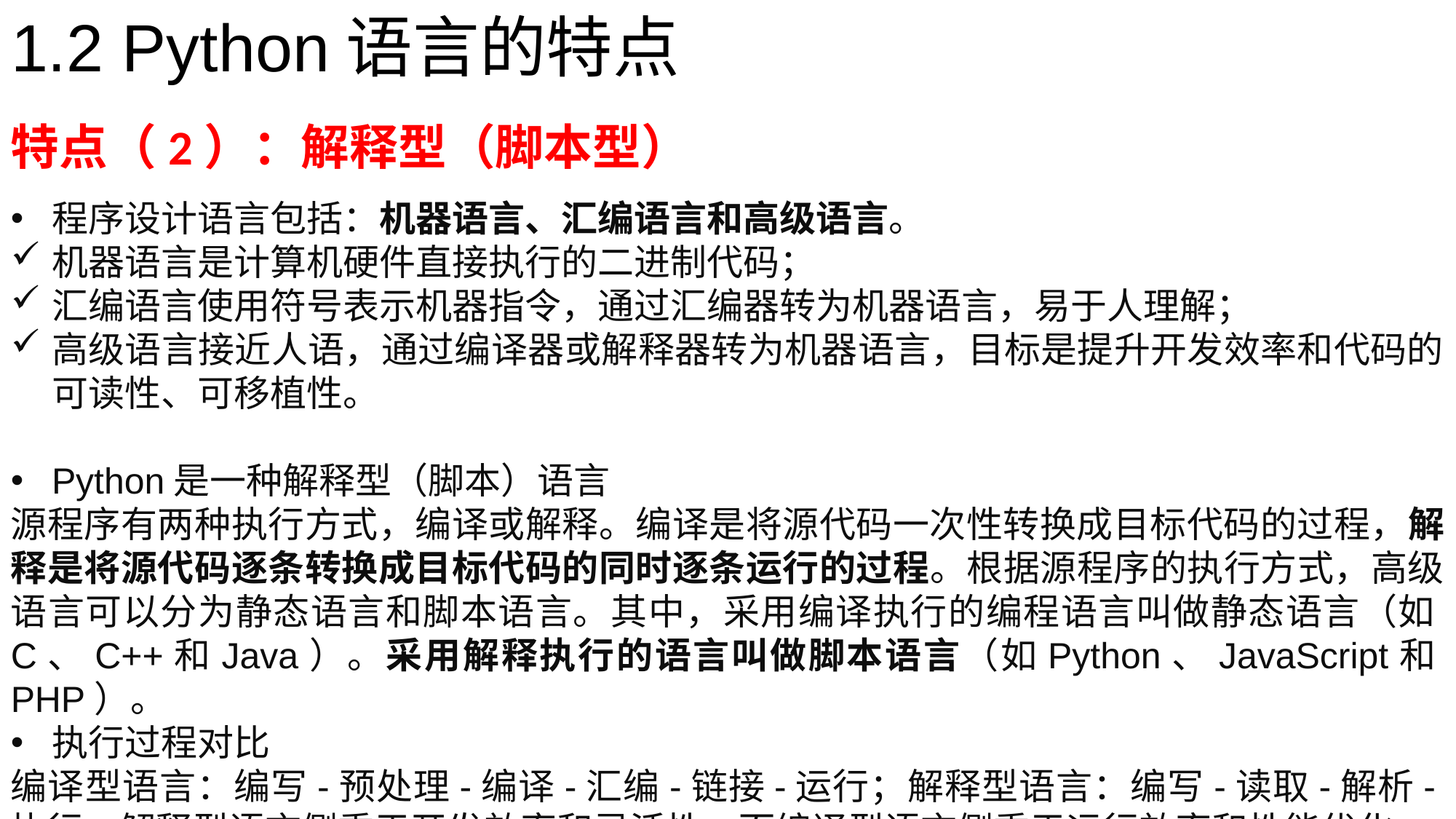

# 1.2 Python语言的特点
特点（2）：解释型（脚本型）
程序设计语言包括：机器语言、汇编语言和高级语言。
机器语言是计算机硬件直接执行的二进制代码；
汇编语言使用符号表示机器指令，通过汇编器转为机器语言，易于人理解；
高级语言接近人语，通过编译器或解释器转为机器语言，目标是提升开发效率和代码的可读性、可移植性。

Python是一种解释型（脚本）语言
源程序有两种执行方式，编译或解释。编译是将源代码一次性转换成目标代码的过程，解释是将源代码逐条转换成目标代码的同时逐条运行的过程。根据源程序的执行方式，高级语言可以分为静态语言和脚本语言。其中，采用编译执行的编程语言叫做静态语言（如C、C++和Java）。采用解释执行的语言叫做脚本语言（如Python、JavaScript和PHP）。
执行过程对比
编译型语言：编写-预处理-编译-汇编-链接-运行；解释型语言：编写-读取-解析-执行。解释型语言侧重于开发效率和灵活性，而编译型语言侧重于运行效率和性能优化。